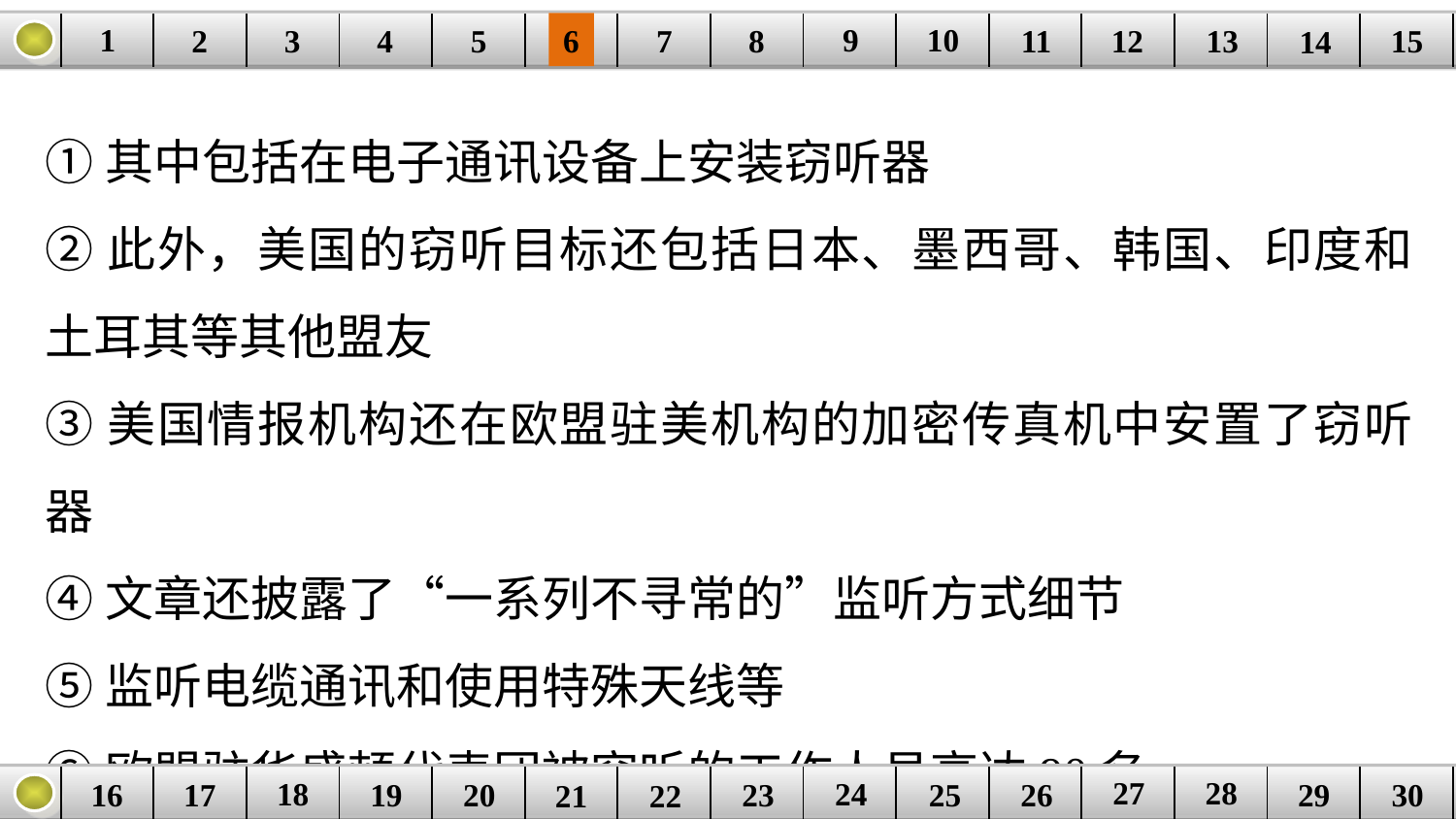

9
10
1
3
4
5
6
8
11
2
12
15
|  |  |  |  |  |  |  |  |  |  |  |  |  |  |  |
| --- | --- | --- | --- | --- | --- | --- | --- | --- | --- | --- | --- | --- | --- | --- |
7
13
14

①其中包括在电子通讯设备上安装窃听器
②此外，美国的窃听目标还包括日本、墨西哥、韩国、印度和土耳其等其他盟友
③美国情报机构还在欧盟驻美机构的加密传真机中安置了窃听器
④文章还披露了“一系列不寻常的”监听方式细节
⑤监听电缆通讯和使用特殊天线等
⑥欧盟驻华盛顿代表团被窃听的工作人员高达90名

27
28
18
24
16
25
26
30
|  |  |  |  |  |  |  |  |  |  |  |  |  |  |  |
| --- | --- | --- | --- | --- | --- | --- | --- | --- | --- | --- | --- | --- | --- | --- |
23
17
19
20
29
21
22